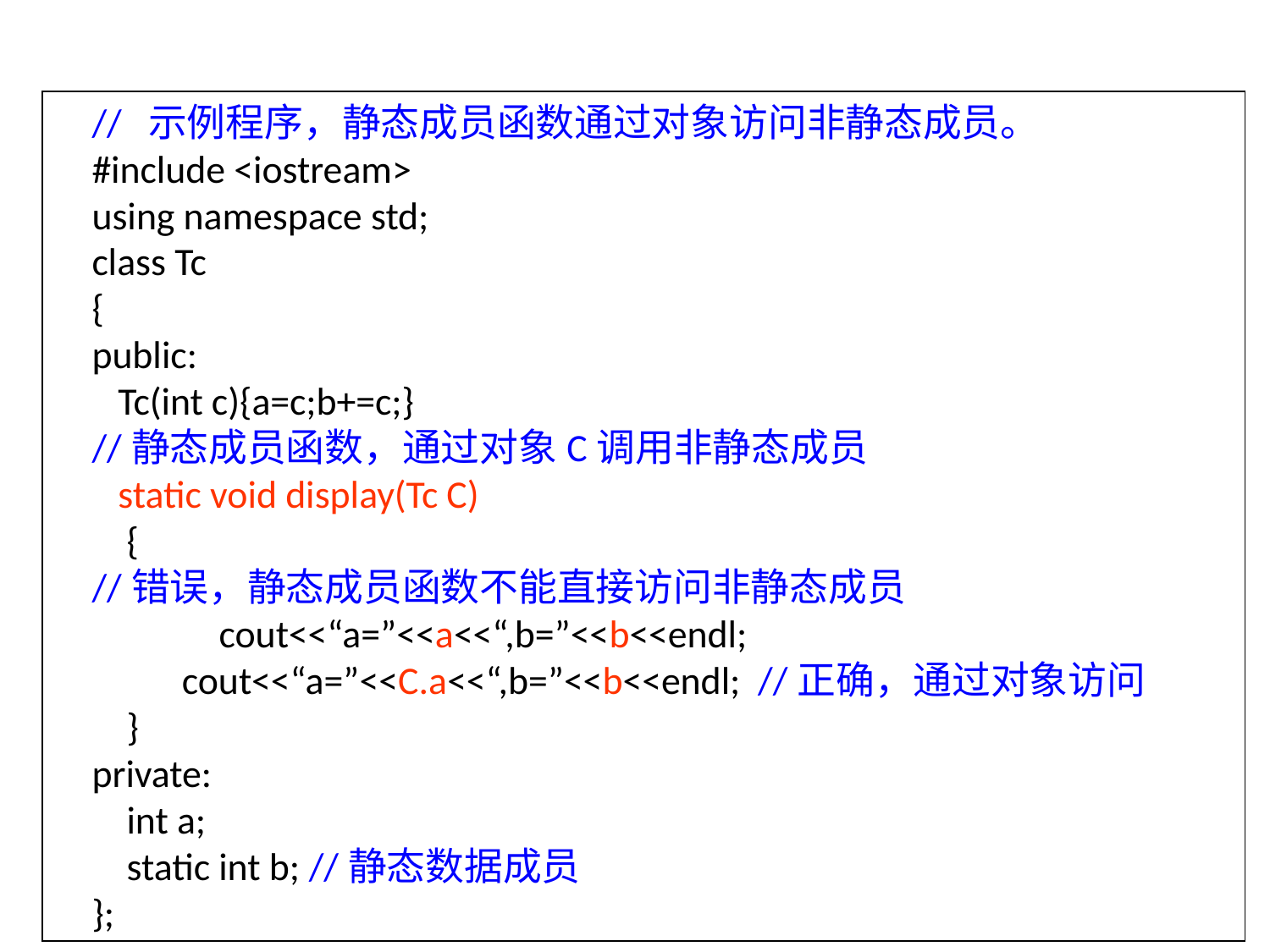

//  示例程序，静态成员函数通过对象访问非静态成员。
#include <iostream>
using namespace std;
class Tc
{
public:
   Tc(int c){a=c;b+=c;}
//静态成员函数，通过对象C调用非静态成员
   static void display(Tc C)
    {
//错误，静态成员函数不能直接访问非静态成员
cout<<“a=”<<a<<“,b=”<<b<<endl; cout<<“a=”<<C.a<<“,b=”<<b<<endl;  //正确，通过对象访问
    }
private:
    int a;
    static int b; 	//静态数据成员
};